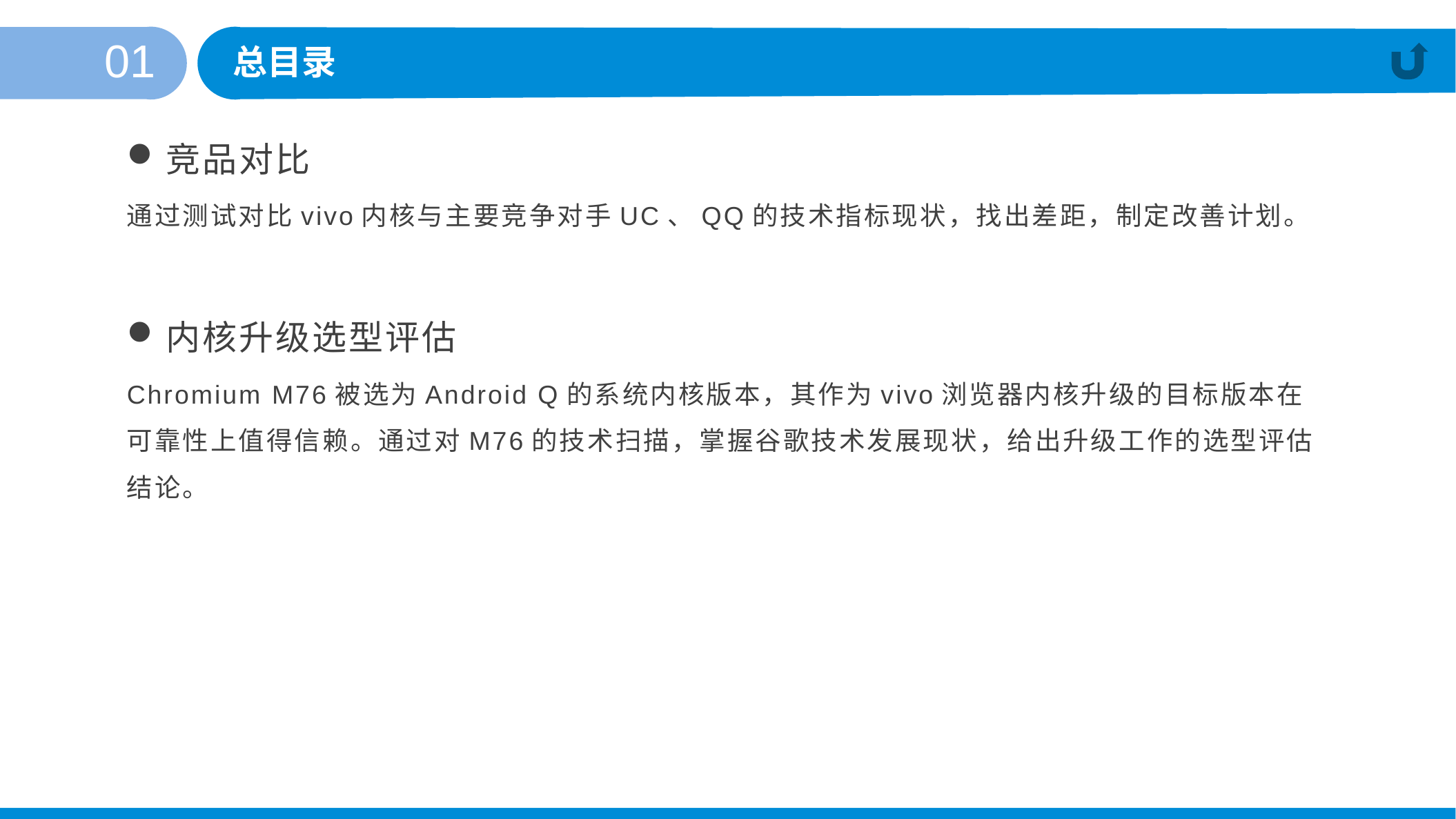

01

总目录

竞品对比
通过测试对比vivo内核与主要竞争对手UC、QQ的技术指标现状，找出差距，制定改善计划。

内核升级选型评估
Chromium M76被选为Android Q的系统内核版本，其作为vivo浏览器内核升级的目标版本在可靠性上值得信赖。通过对M76的技术扫描，掌握谷歌技术发展现状，给出升级工作的选型评估结论。